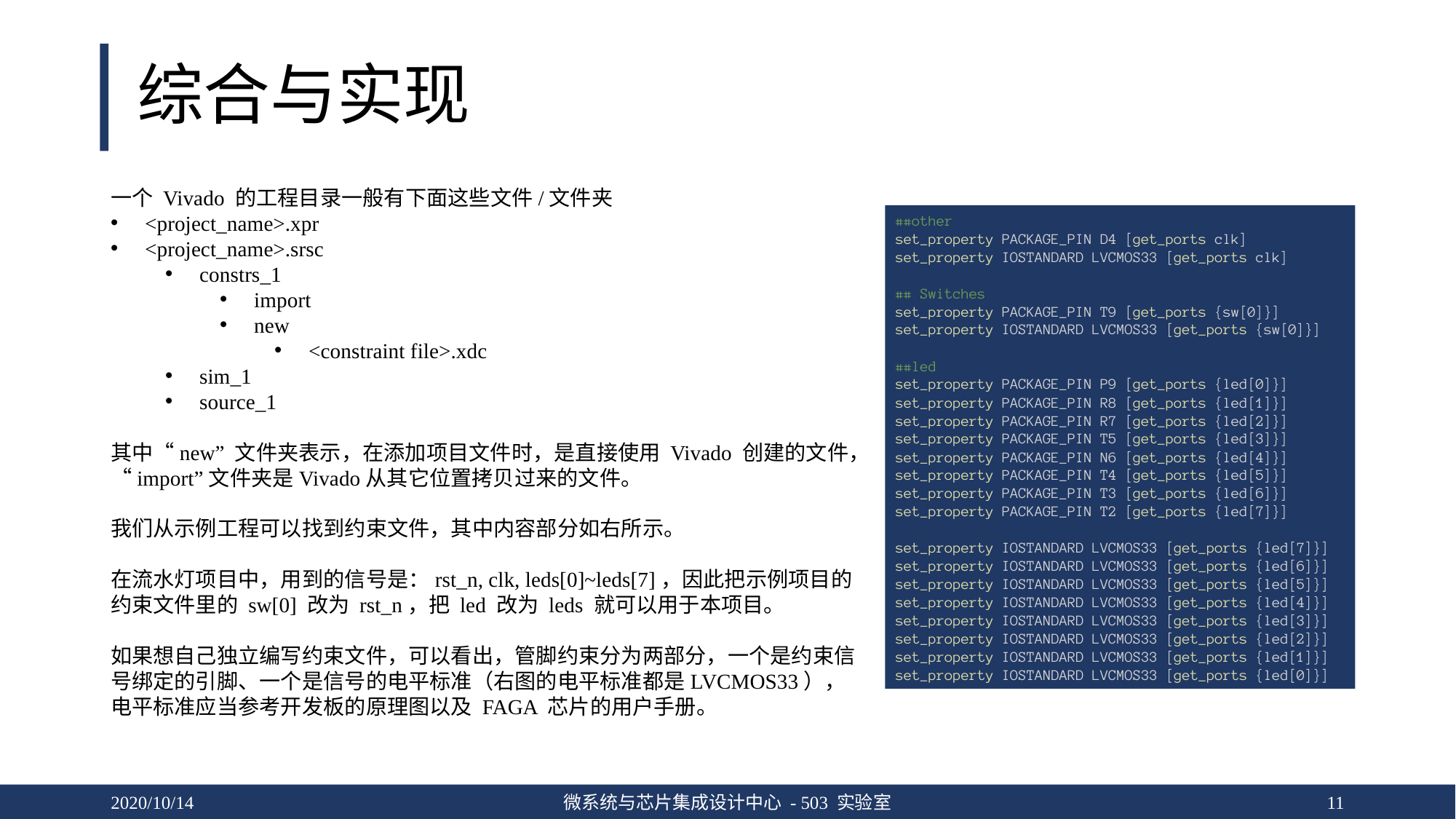

# 综合与实现
一个 Vivado 的工程目录一般有下面这些文件/文件夹
<project_name>.xpr
<project_name>.srsc
constrs_1
import
new
<constraint file>.xdc
sim_1
source_1

其中“new” 文件夹表示，在添加项目文件时，是直接使用 Vivado 创建的文件，“import”文件夹是Vivado从其它位置拷贝过来的文件。

我们从示例工程可以找到约束文件，其中内容部分如右所示。

在流水灯项目中，用到的信号是：rst_n, clk, leds[0]~leds[7]，因此把示例项目的约束文件里的 sw[0] 改为 rst_n，把 led 改为 leds 就可以用于本项目。

如果想自己独立编写约束文件，可以看出，管脚约束分为两部分，一个是约束信号绑定的引脚、一个是信号的电平标准（右图的电平标准都是LVCMOS33），电平标准应当参考开发板的原理图以及 FAGA 芯片的用户手册。
##other
set_property PACKAGE_PIN D4 [get_ports clk]
set_property IOSTANDARD LVCMOS33 [get_ports clk]
## Switches
set_property PACKAGE_PIN T9 [get_ports {sw[0]}]
set_property IOSTANDARD LVCMOS33 [get_ports {sw[0]}]
##led
set_property PACKAGE_PIN P9 [get_ports {led[0]}]
set_property PACKAGE_PIN R8 [get_ports {led[1]}]
set_property PACKAGE_PIN R7 [get_ports {led[2]}]
set_property PACKAGE_PIN T5 [get_ports {led[3]}]
set_property PACKAGE_PIN N6 [get_ports {led[4]}]
set_property PACKAGE_PIN T4 [get_ports {led[5]}]
set_property PACKAGE_PIN T3 [get_ports {led[6]}]
set_property PACKAGE_PIN T2 [get_ports {led[7]}]
set_property IOSTANDARD LVCMOS33 [get_ports {led[7]}]
set_property IOSTANDARD LVCMOS33 [get_ports {led[6]}]
set_property IOSTANDARD LVCMOS33 [get_ports {led[5]}]
set_property IOSTANDARD LVCMOS33 [get_ports {led[4]}]
set_property IOSTANDARD LVCMOS33 [get_ports {led[3]}]
set_property IOSTANDARD LVCMOS33 [get_ports {led[2]}]
set_property IOSTANDARD LVCMOS33 [get_ports {led[1]}]
set_property IOSTANDARD LVCMOS33 [get_ports {led[0]}]
2020/10/14
微系统与芯片集成设计中心 - 503 实验室
11